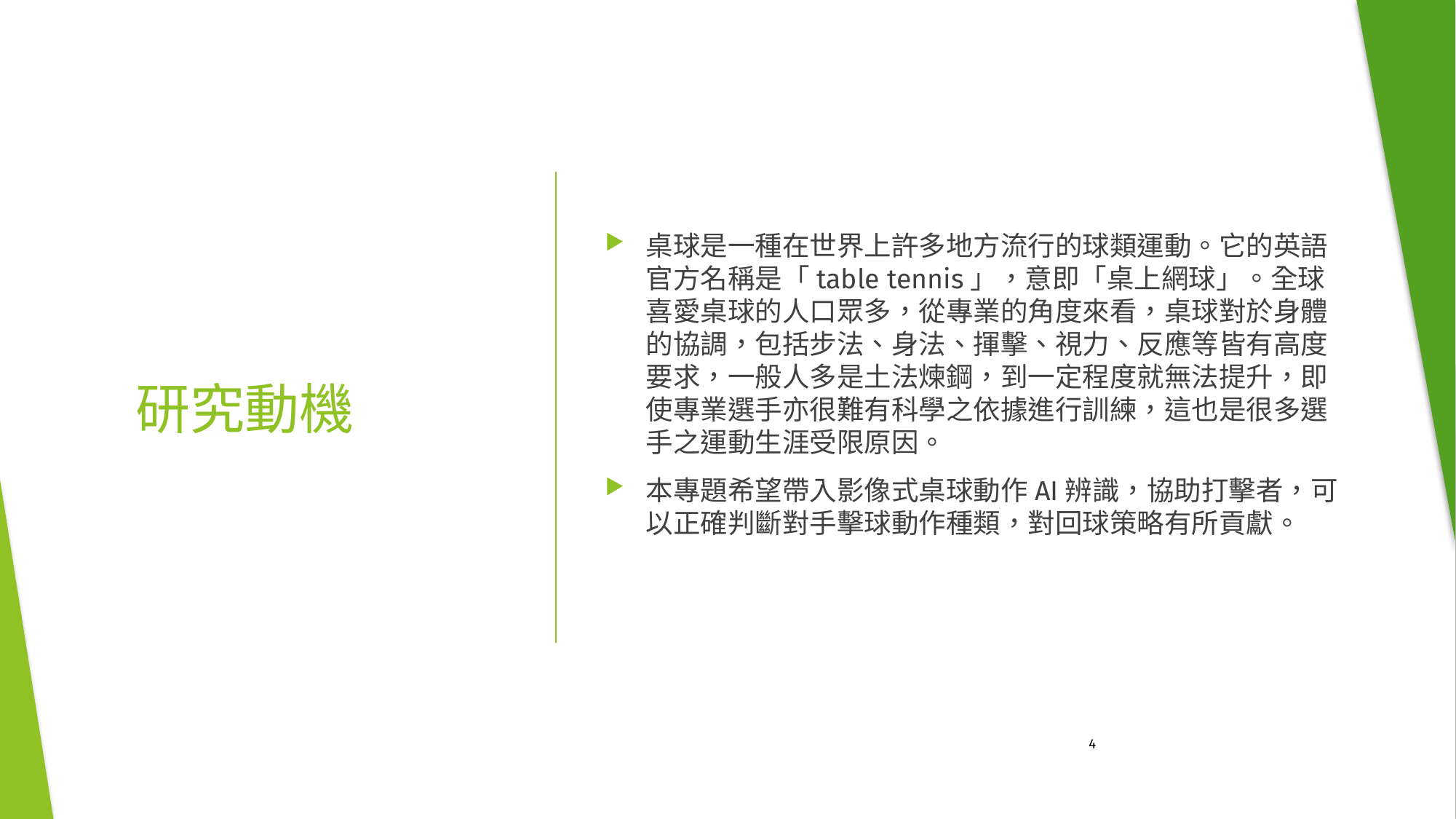

桌球是一種在世界上許多地方流行的球類運動。它的英語官方名稱是「table tennis」，意即「桌上網球」。全球喜愛桌球的人口眾多，從專業的角度來看，桌球對於身體的協調，包括步法、身法、揮擊、視力、反應等皆有高度要求，一般人多是土法煉鋼，到一定程度就無法提升，即使專業選手亦很難有科學之依據進行訓練，這也是很多選手之運動生涯受限原因。
本專題希望帶入影像式桌球動作AI辨識，協助打擊者，可以正確判斷對手擊球動作種類，對回球策略有所貢獻。

# 研究動機

4